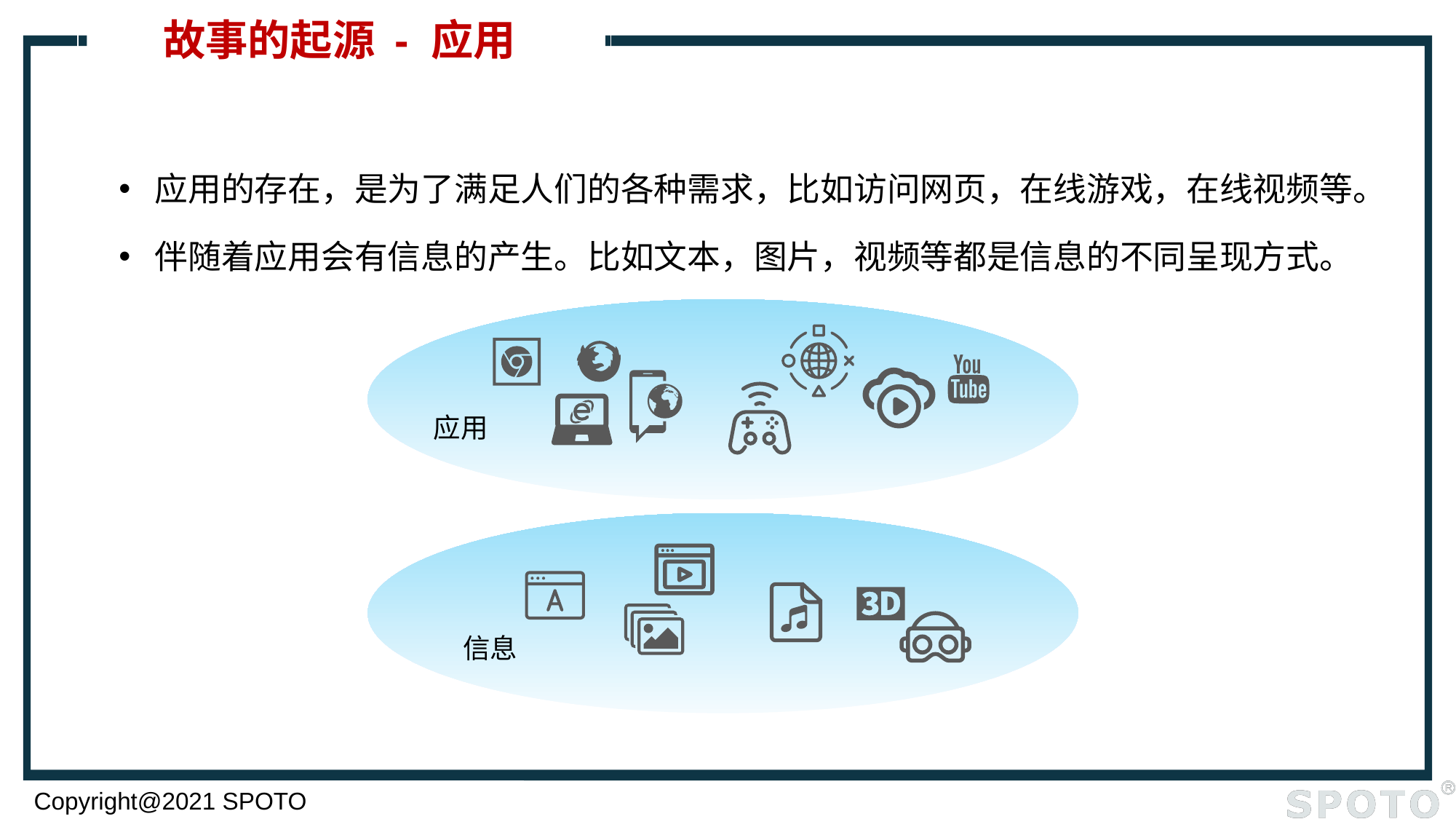

# 故事的起源 - 应用
应用的存在，是为了满足人们的各种需求，比如访问网页，在线游戏，在线视频等。
伴随着应用会有信息的产生。比如文本，图片，视频等都是信息的不同呈现方式。

应用

信息